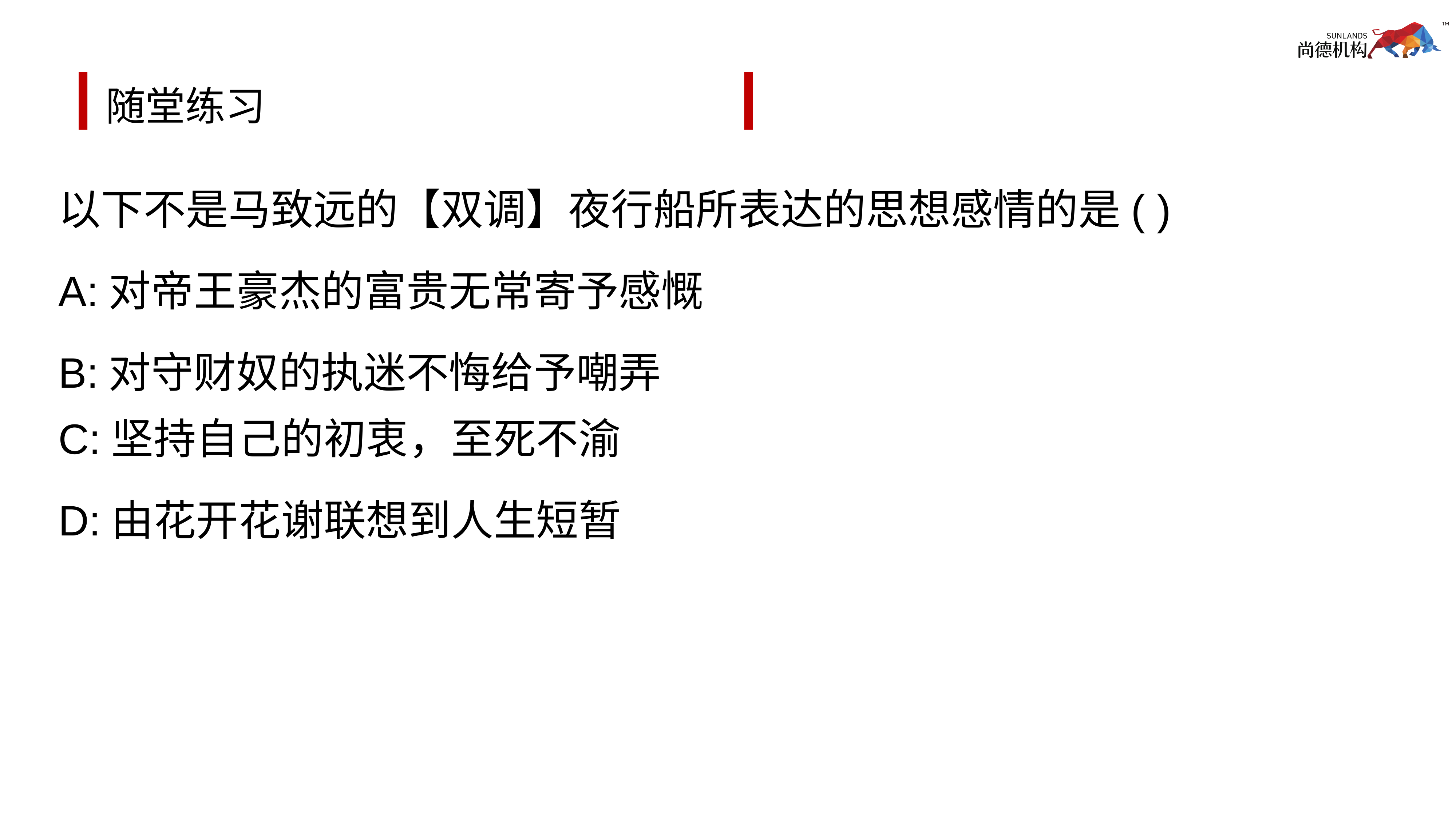

# 随堂练习
以下不是马致远的【双调】夜行船所表达的思想感情的是( )
A:对帝王豪杰的富贵无常寄予感慨
B:对守财奴的执迷不悔给予嘲弄
C:坚持自己的初衷，至死不渝
D:由花开花谢联想到人生短暂